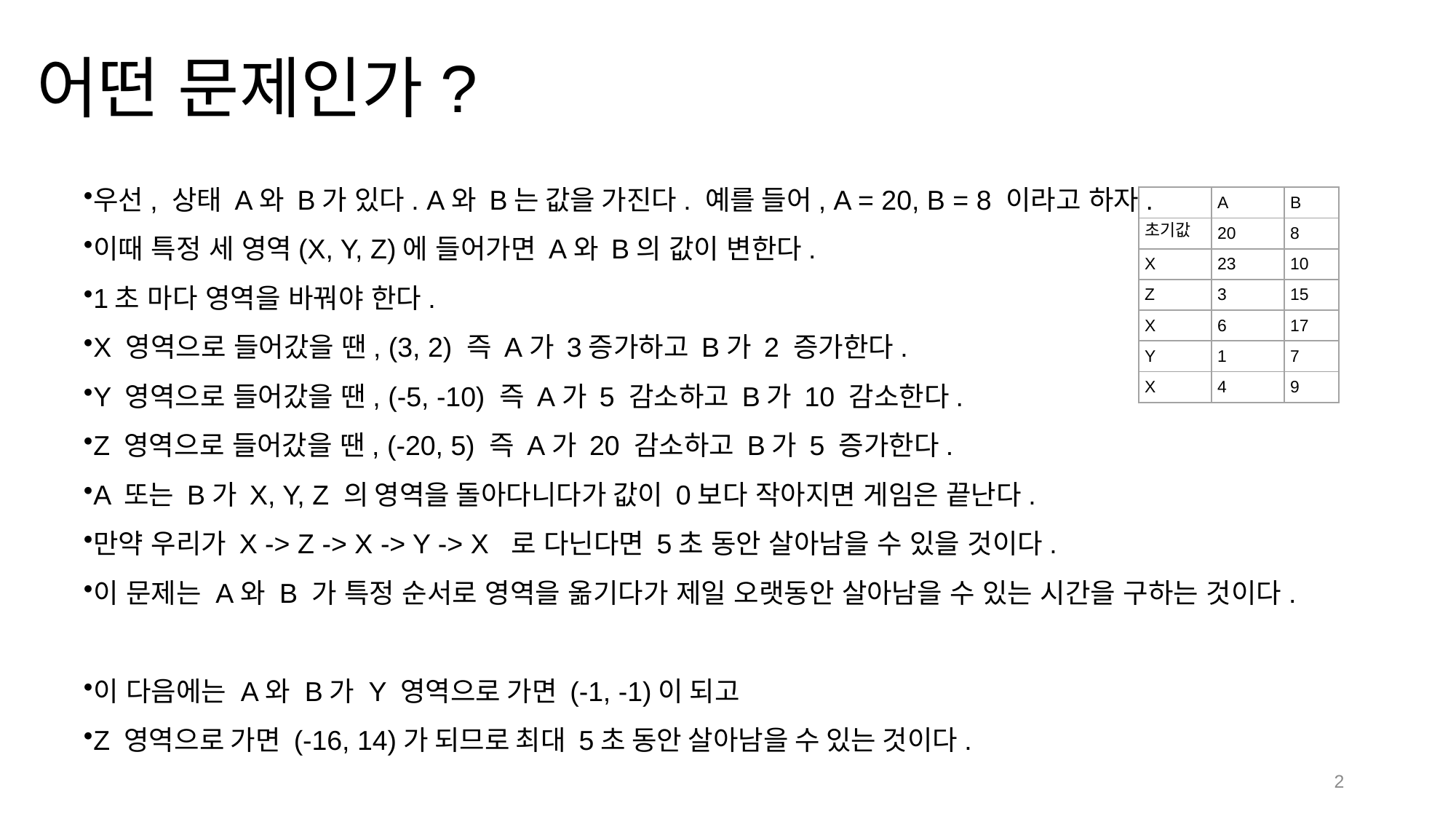

# 어떤 문제인가?

우선, 상태 A와 B가 있다. A와 B는 값을 가진다. 예를 들어, A = 20, B = 8 이라고 하자.
이때 특정 세 영역(X, Y, Z)에 들어가면 A와 B의 값이 변한다.
1초 마다 영역을 바꿔야 한다.
X 영역으로 들어갔을 땐, (3, 2) 즉 A가 3증가하고 B가 2 증가한다.
Y 영역으로 들어갔을 땐, (-5, -10) 즉 A가 5 감소하고 B가 10 감소한다.
Z 영역으로 들어갔을 땐, (-20, 5) 즉 A가 20 감소하고 B가 5 증가한다.
A 또는 B가 X, Y, Z 의 영역을 돌아다니다가 값이 0보다 작아지면 게임은 끝난다.
만약 우리가 X -> Z -> X -> Y -> X  로 다닌다면 5초 동안 살아남을 수 있을 것이다.
이 문제는 A와 B 가 특정 순서로 영역을 옮기다가 제일 오랫동안 살아남을 수 있는 시간을 구하는 것이다.

이 다음에는 A와 B가 Y 영역으로 가면 (-1, -1)이 되고
Z 영역으로 가면 (-16, 14)가 되므로 최대 5초 동안 살아남을 수 있는 것이다.

|  | A | B |
| --- | --- | --- |
| 초기값 | 20 | 8 |
| X | 23 | 10 |
| Z | 3 | 15 |
| X | 6 | 17 |
| Y | 1 | 7 |
| X | 4 | 9 |
2